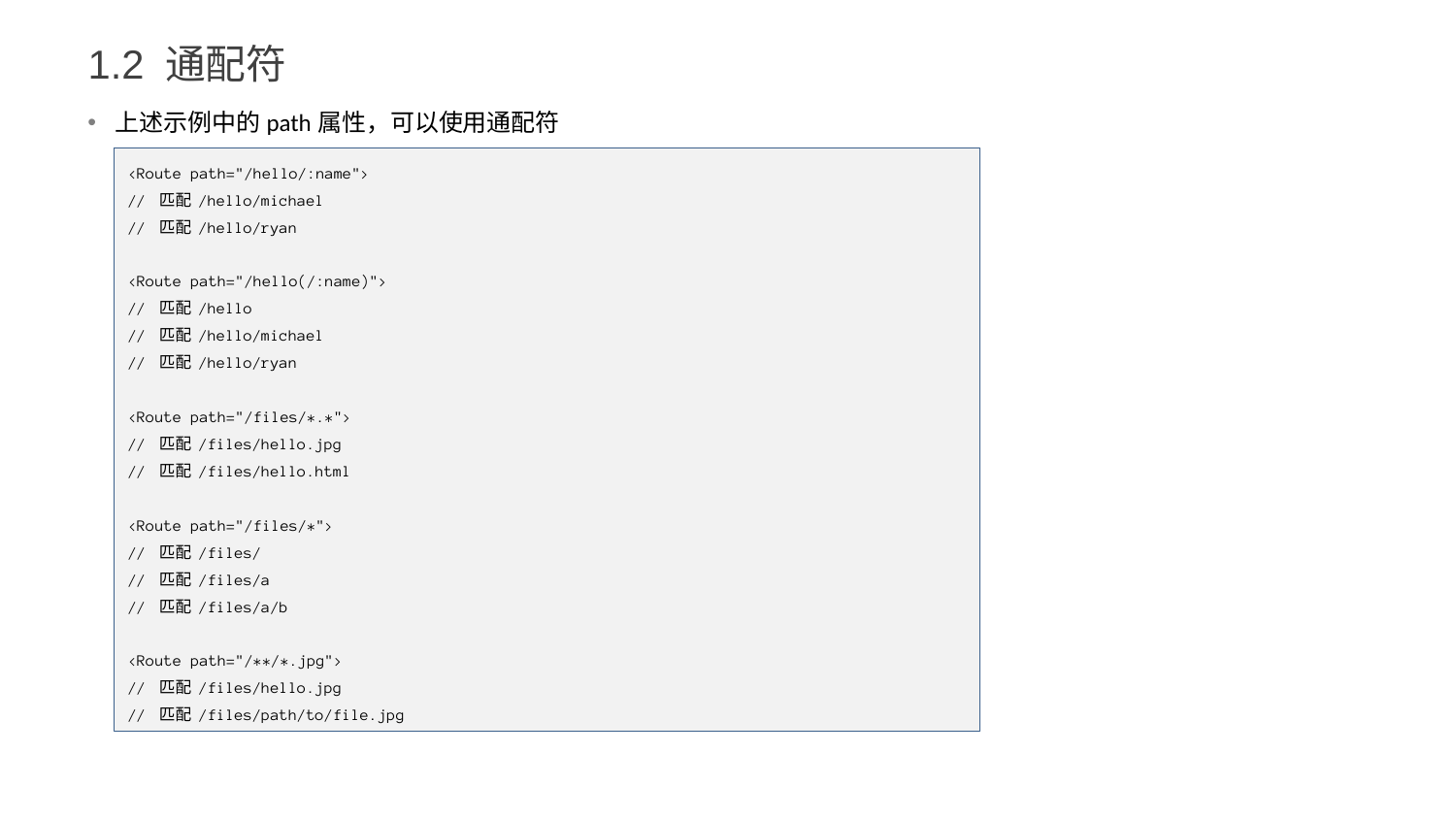

1.2 通配符
上述示例中的path属性，可以使用通配符
<Route path="/hello/:name">
// 匹配 /hello/michael
// 匹配 /hello/ryan

<Route path="/hello(/:name)">
// 匹配 /hello
// 匹配 /hello/michael
// 匹配 /hello/ryan

<Route path="/files/*.*">
// 匹配 /files/hello.jpg
// 匹配 /files/hello.html

<Route path="/files/*">
// 匹配 /files/
// 匹配 /files/a
// 匹配 /files/a/b

<Route path="/**/*.jpg">
// 匹配 /files/hello.jpg
// 匹配 /files/path/to/file.jpg